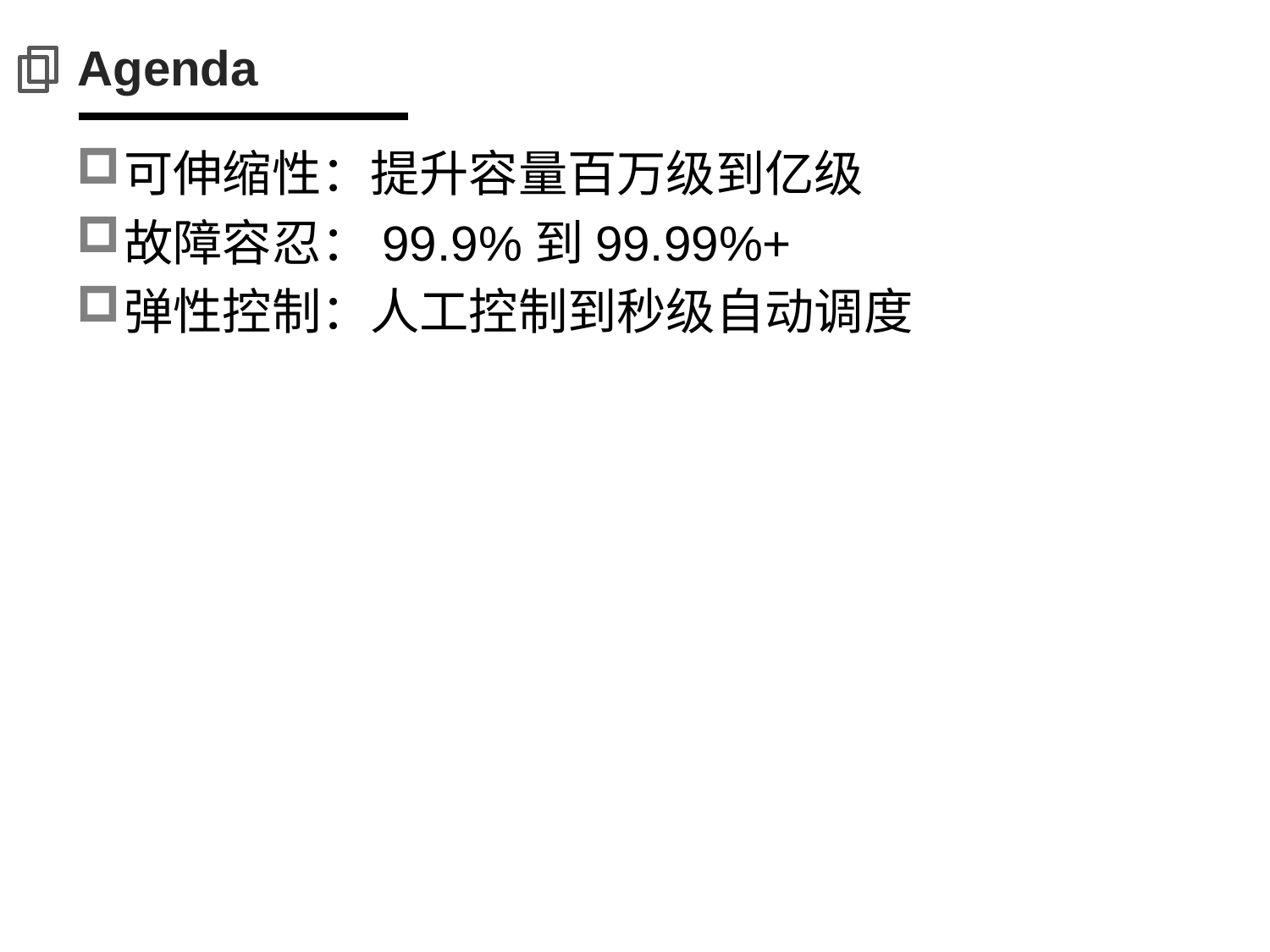

# Agenda
可伸缩性：提升容量百万级到亿级
故障容忍：99.9%到99.99%+
弹性控制：人工控制到秒级自动调度